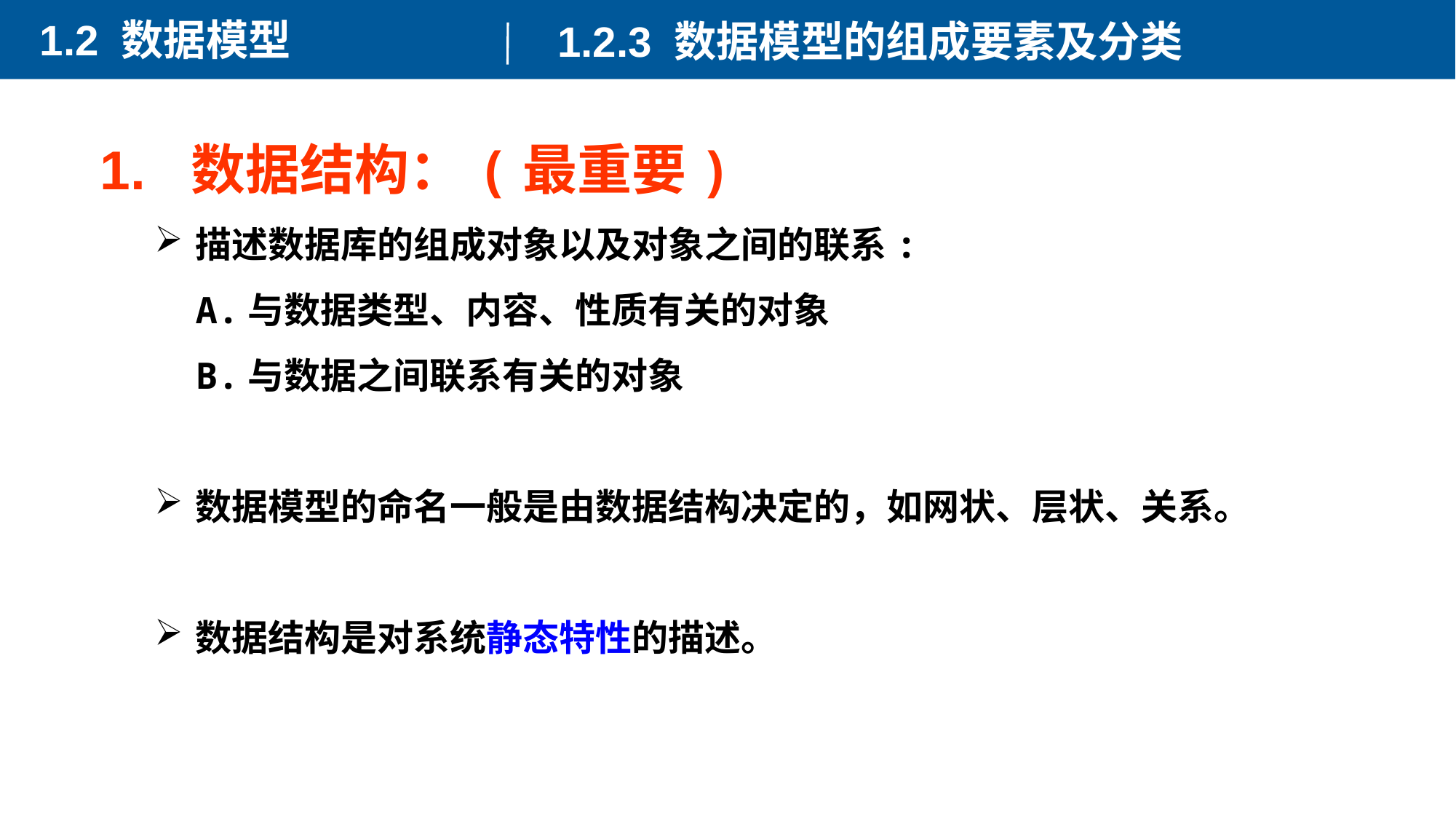

1.2 数据模型
1.2.3 数据模型的组成要素及分类
1. 数据结构：(最重要)
描述数据库的组成对象以及对象之间的联系:
A.与数据类型、内容、性质有关的对象
B.与数据之间联系有关的对象

数据模型的命名一般是由数据结构决定的，如网状、层状、关系。

数据结构是对系统静态特性的描述。